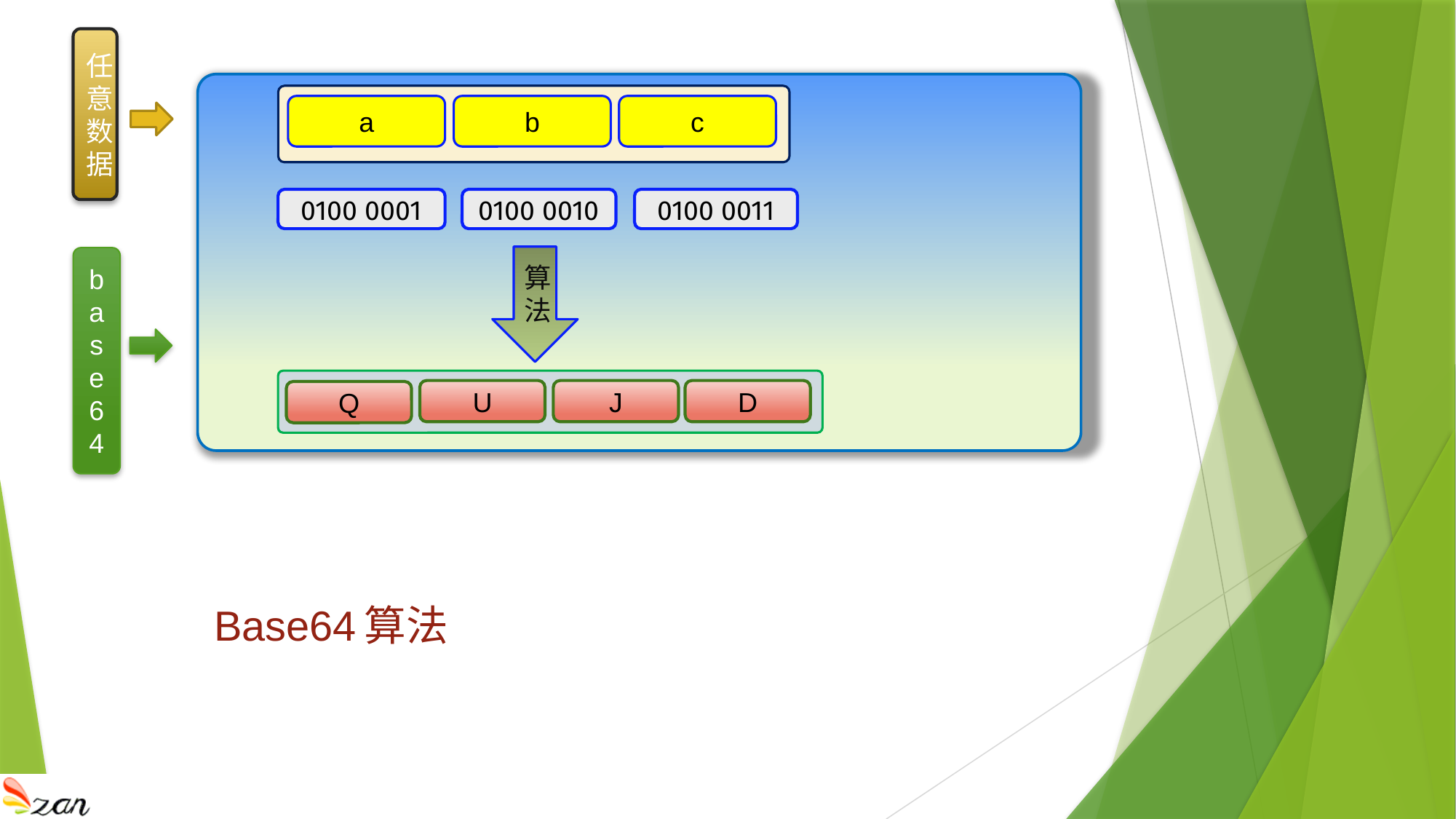

任意数据

c
b
a

0100 0010
0100 0011
0100 0001
算法
base64

U
J
D
Q
Base64算法